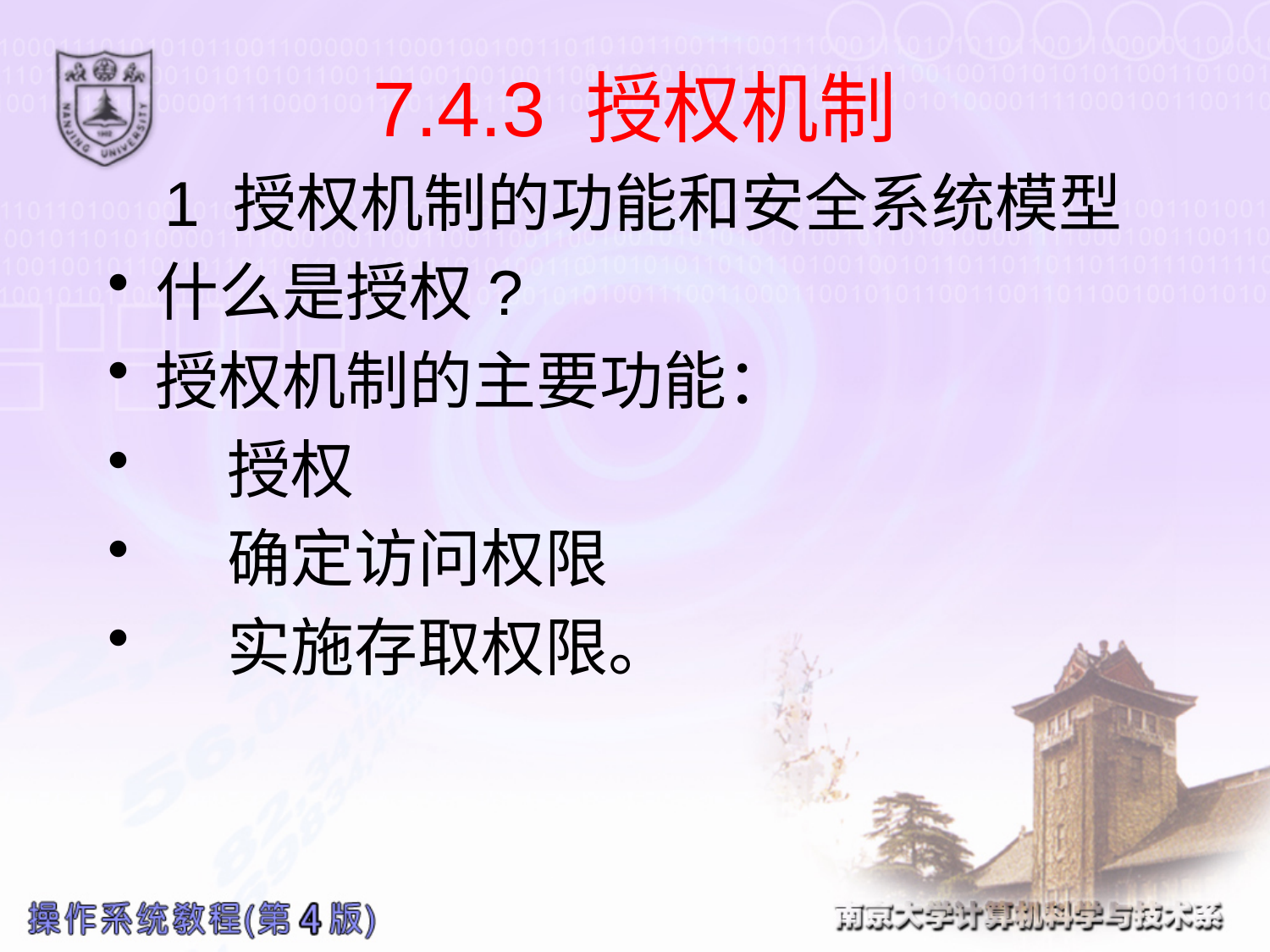

# 7.4.3 授权机制
    1 授权机制的功能和安全系统模型
什么是授权?
授权机制的主要功能：
    授权
    确定访问权限
    实施存取权限。